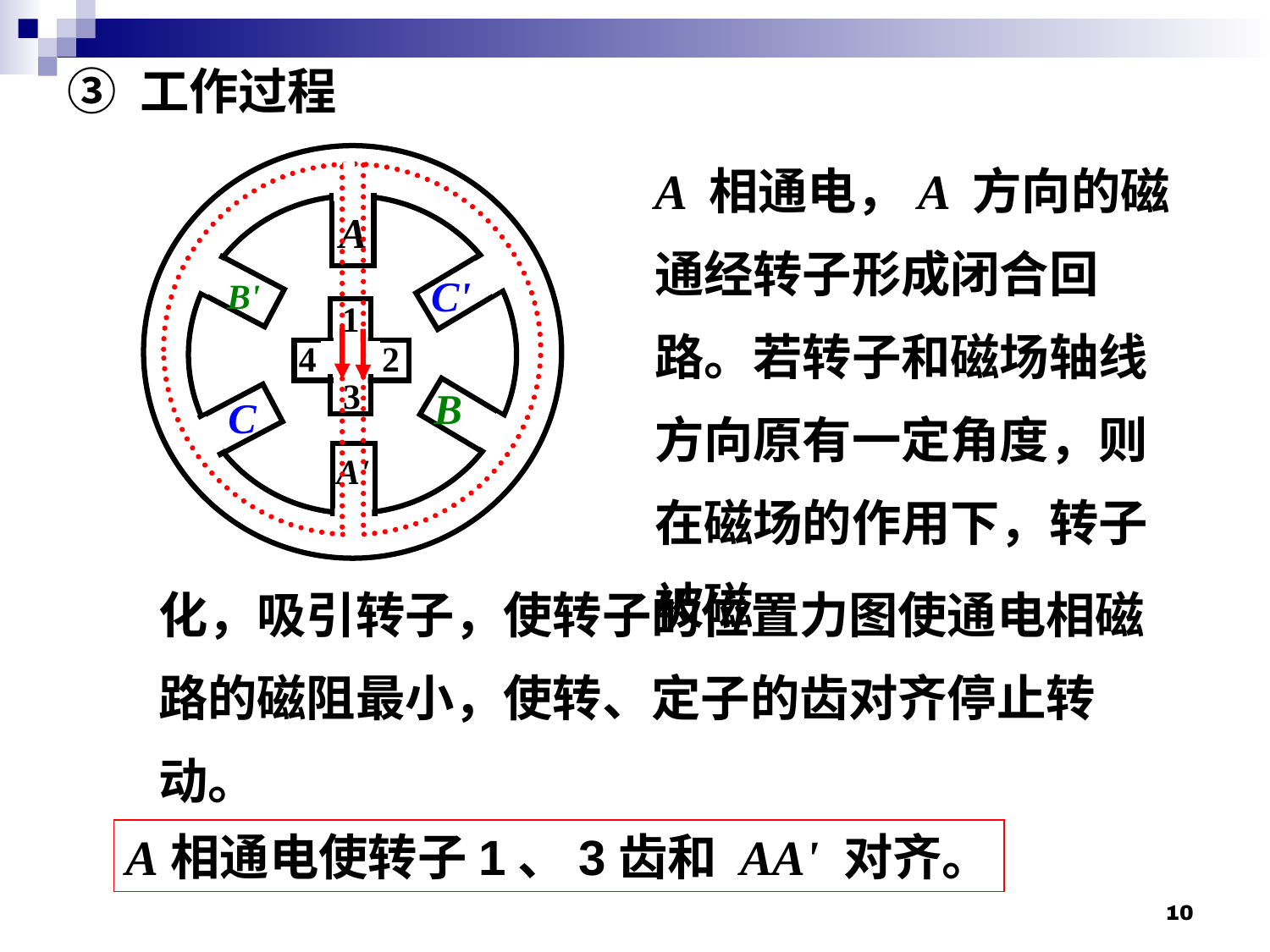

③ 工作过程
A 相通电，A 方向的磁通经转子形成闭合回路。若转子和磁场轴线方向原有一定角度，则在磁场的作用下，转子被磁

A
C'
B'
1

4
2
3
B
C
A'
化，吸引转子，使转子的位置力图使通电相磁路的磁阻最小，使转、定子的齿对齐停止转动。
A相通电使转子1、3齿和 AA' 对齐。
10